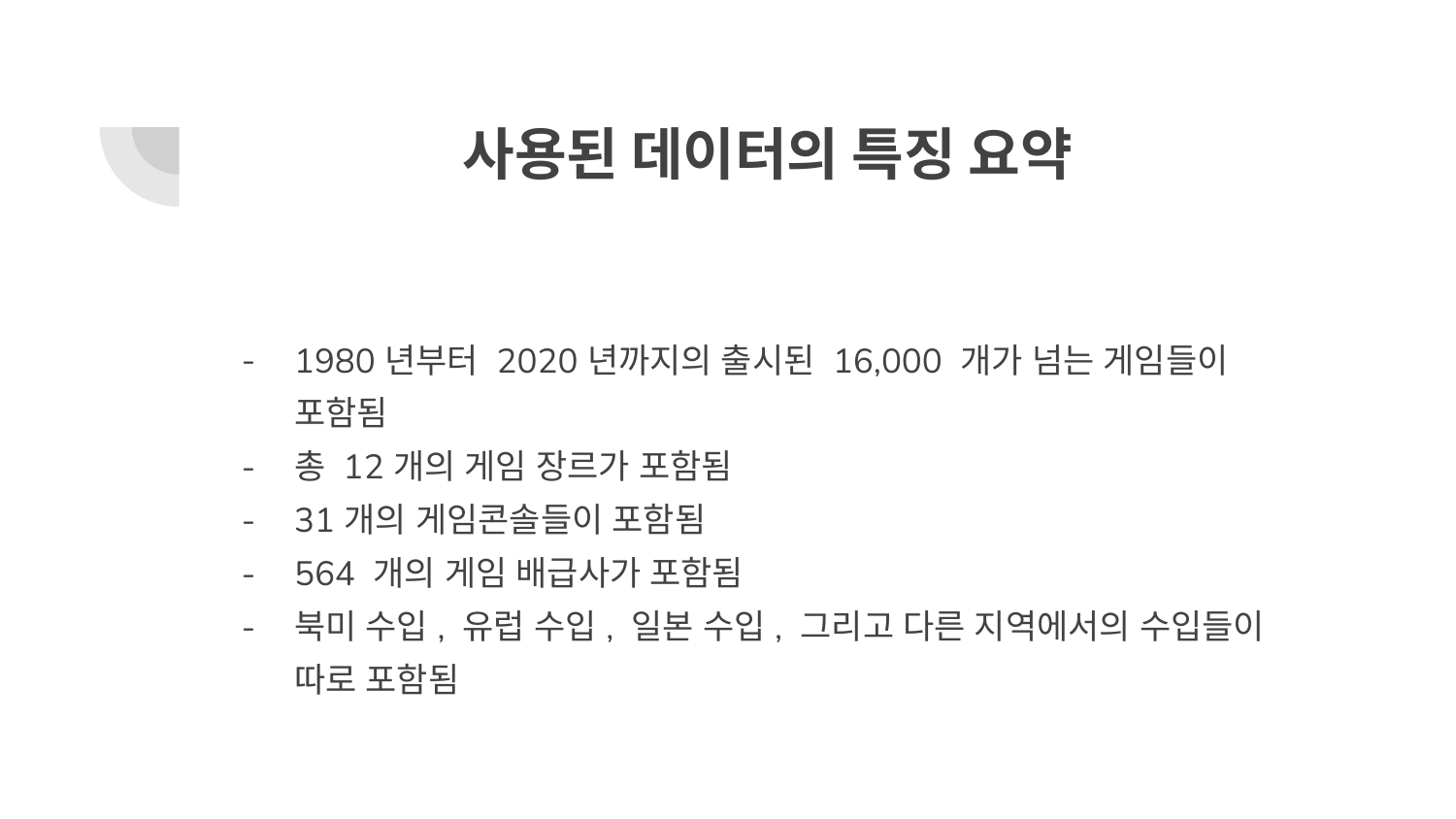

# 사용된 데이터의 특징 요약
1980년부터 2020년까지의 출시된 16,000 개가 넘는 게임들이 포함됨
총 12개의 게임 장르가 포함됨
31개의 게임콘솔들이 포함됨
564 개의 게임 배급사가 포함됨
북미 수입, 유럽 수입, 일본 수입, 그리고 다른 지역에서의 수입들이 따로 포함됨